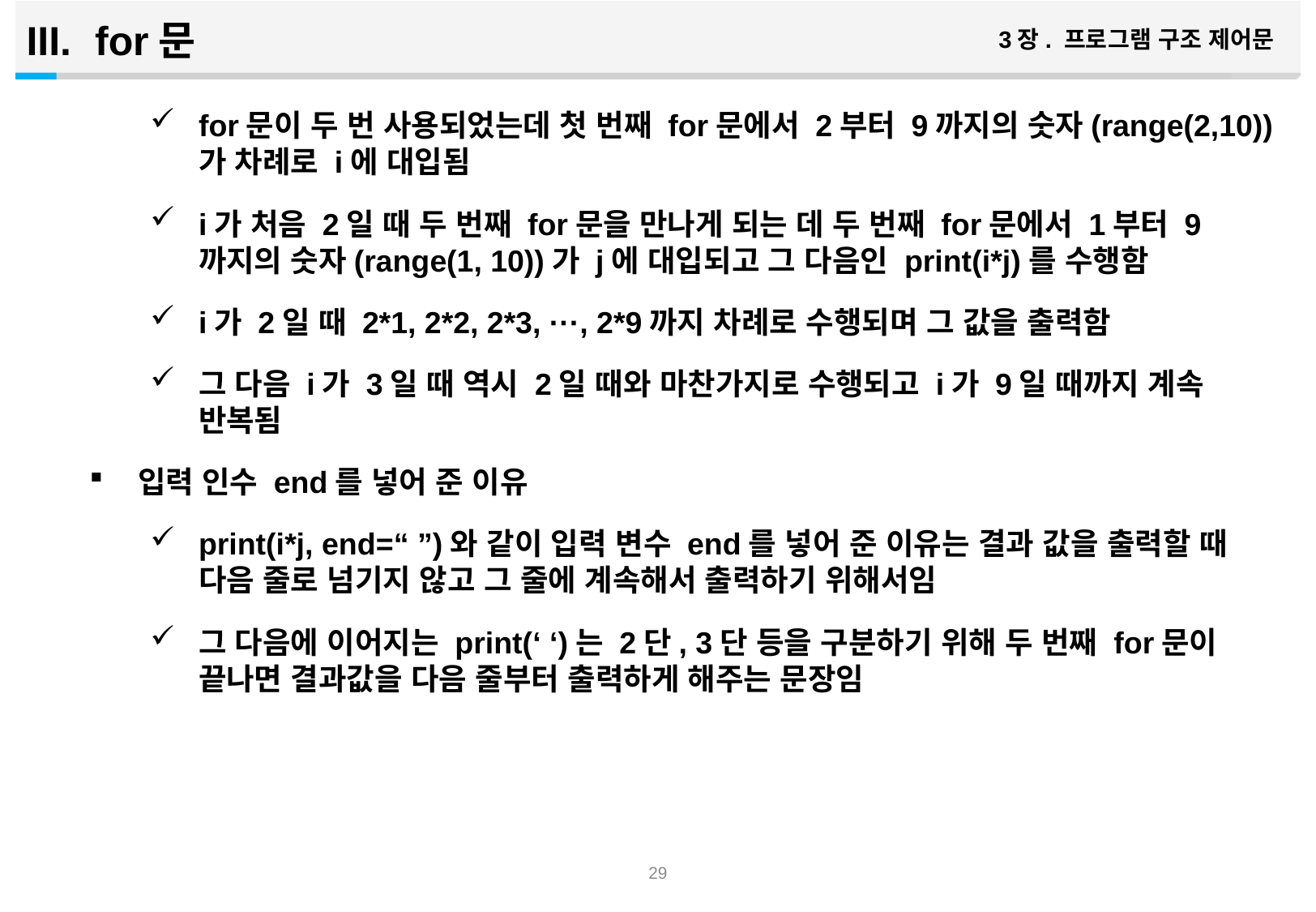

for문
3장. 프로그램 구조 제어문
for문이 두 번 사용되었는데 첫 번째 for문에서 2부터 9까지의 숫자(range(2,10))가 차례로 i에 대입됨
i가 처음 2일 때 두 번째 for문을 만나게 되는 데 두 번째 for문에서 1부터 9까지의 숫자(range(1, 10))가 j에 대입되고 그 다음인 print(i*j)를 수행함
i가 2일 때 2*1, 2*2, 2*3, ···, 2*9까지 차례로 수행되며 그 값을 출력함
그 다음 i가 3일 때 역시 2일 때와 마찬가지로 수행되고 i가 9일 때까지 계속   반복됨
입력 인수 end를 넣어 준 이유
print(i*j, end=“ ”)와 같이 입력 변수 end를 넣어 준 이유는 결과 값을 출력할 때 다음 줄로 넘기지 않고 그 줄에 계속해서 출력하기 위해서임
그 다음에 이어지는 print(‘ ‘)는 2단, 3단 등을 구분하기 위해 두 번째 for문이 끝나면 결과값을 다음 줄부터 출력하게 해주는 문장임
29